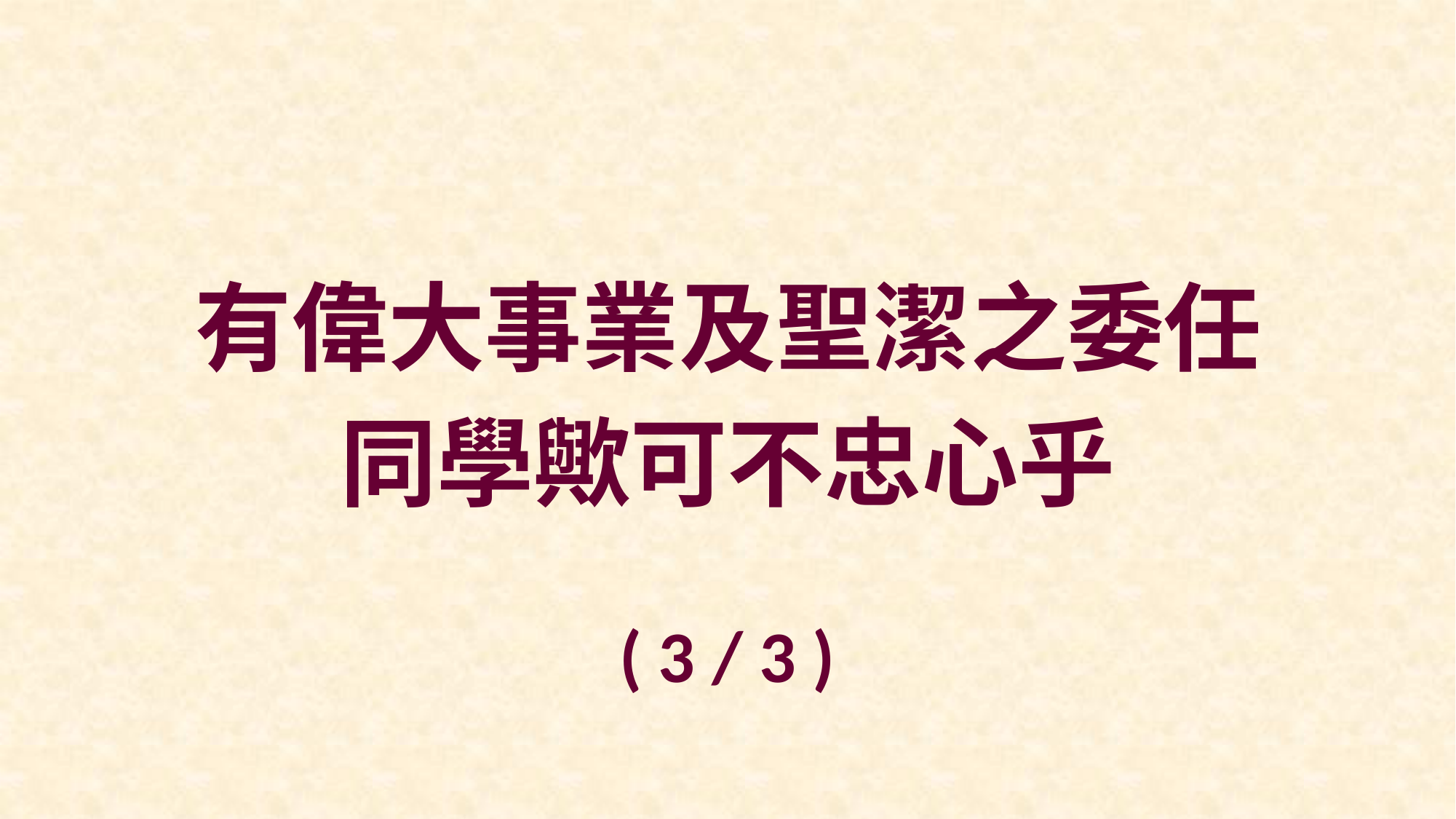

有偉大事業及聖潔之委任
同學歟可不忠心乎
( 3 / 3 )